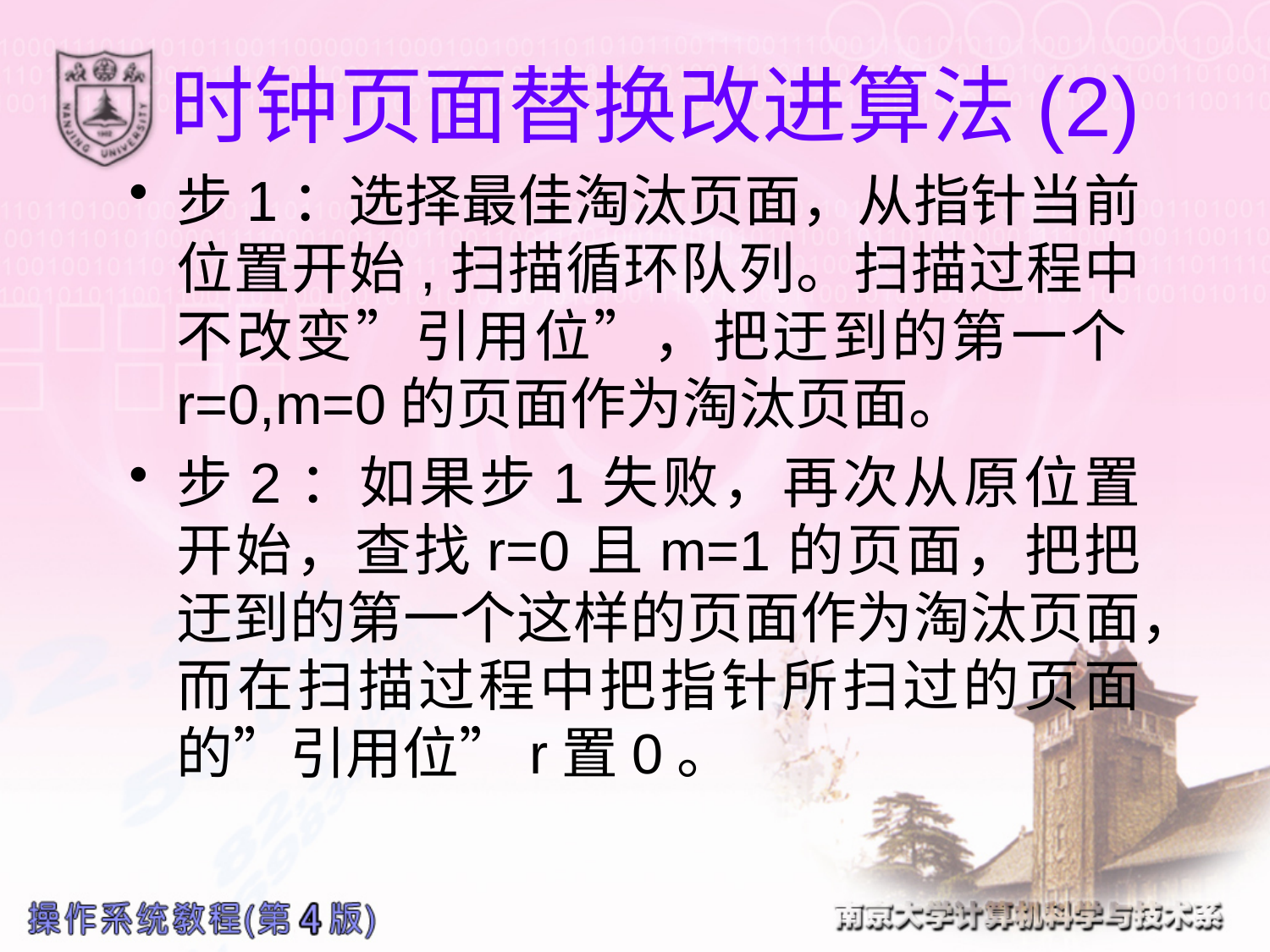

# 时钟页面替换改进算法(2)
步1：选择最佳淘汰页面，从指针当前位置开始,扫描循环队列。扫描过程中不改变”引用位”，把迂到的第一个r=0,m=0的页面作为淘汰页面。
步2：如果步1失败，再次从原位置开始，查找r=0且m=1的页面，把把迂到的第一个这样的页面作为淘汰页面，而在扫描过程中把指针所扫过的页面的”引用位”r置0。